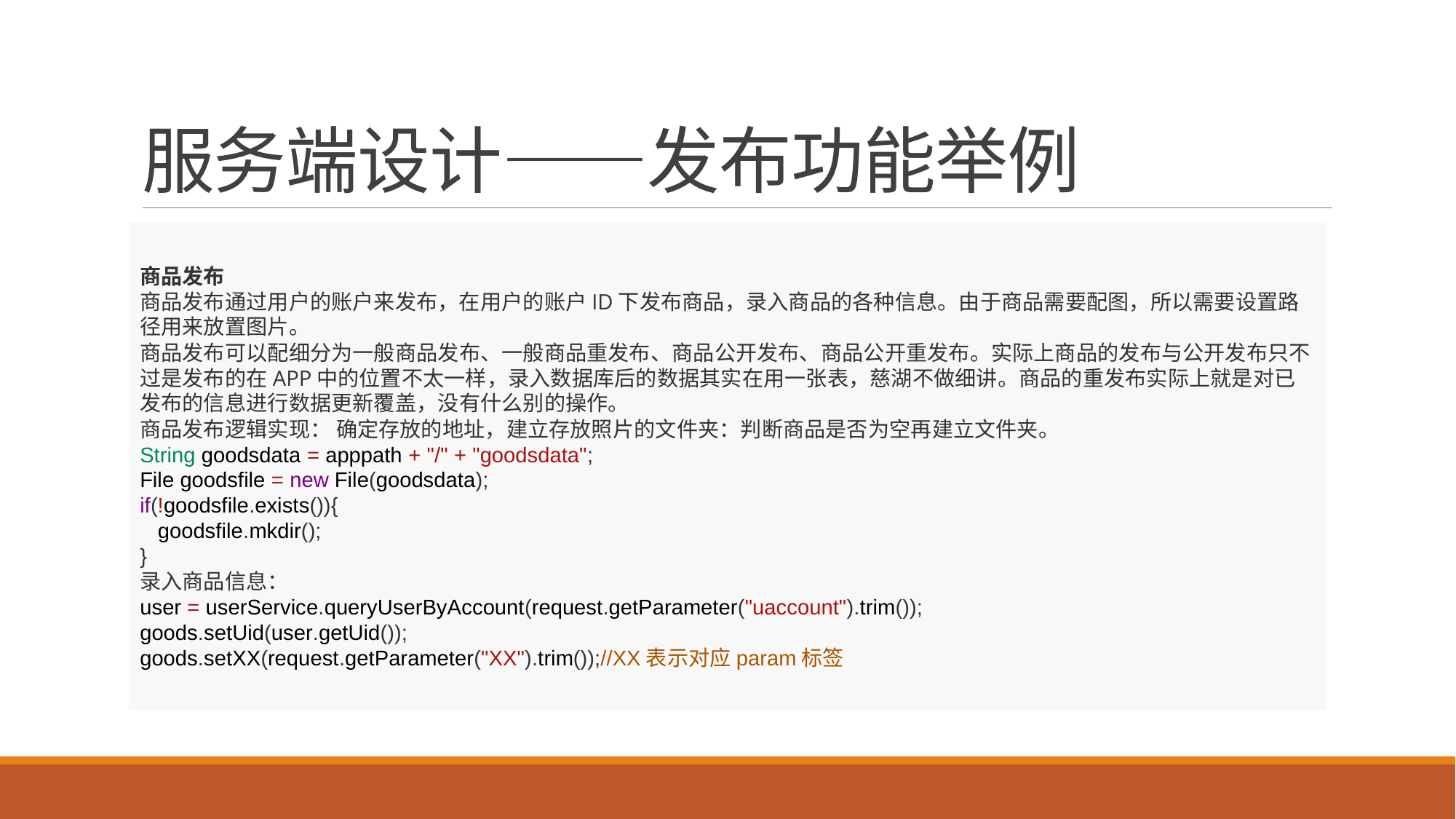

# 服务端设计——发布功能举例
商品发布
商品发布通过用户的账户来发布，在用户的账户ID下发布商品，录入商品的各种信息。由于商品需要配图，所以需要设置路径用来放置图片。
商品发布可以配细分为一般商品发布、一般商品重发布、商品公开发布、商品公开重发布。实际上商品的发布与公开发布只不过是发布的在APP中的位置不太一样，录入数据库后的数据其实在用一张表，慈湖不做细讲。商品的重发布实际上就是对已发布的信息进行数据更新覆盖，没有什么别的操作。
商品发布逻辑实现： 确定存放的地址，建立存放照片的文件夹：判断商品是否为空再建立文件夹。
String goodsdata = apppath + "/" + "goodsdata";
File goodsfile = new File(goodsdata);
if(!goodsfile.exists()){
   goodsfile.mkdir();
}
录入商品信息：
user = userService.queryUserByAccount(request.getParameter("uaccount").trim());
goods.setUid(user.getUid());
goods.setXX(request.getParameter("XX").trim());//XX表示对应param标签